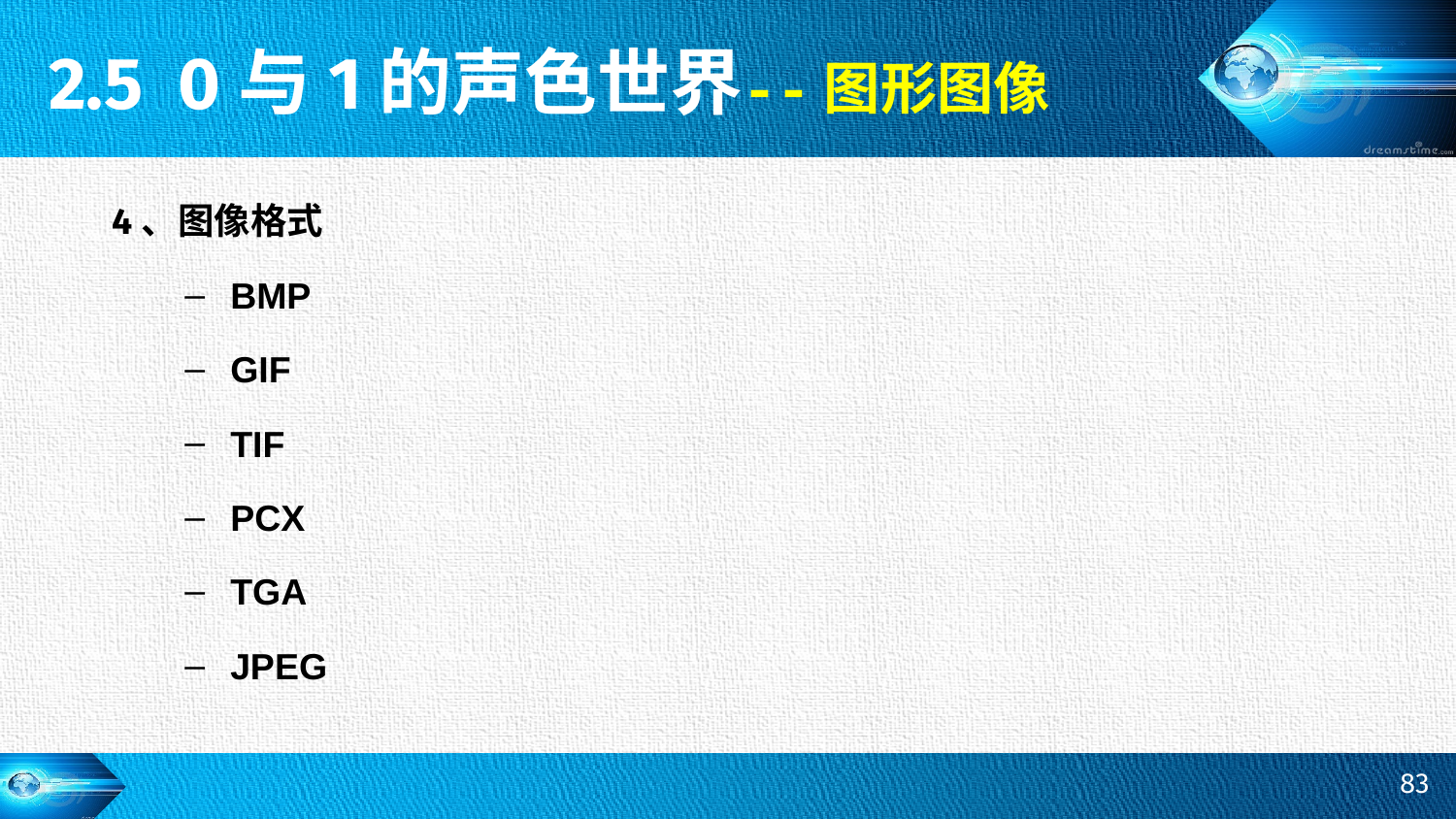

2.5  0与1的声色世界
--图形图像
4、图像格式
BMP
GIF
TIF
PCX
TGA
JPEG
83